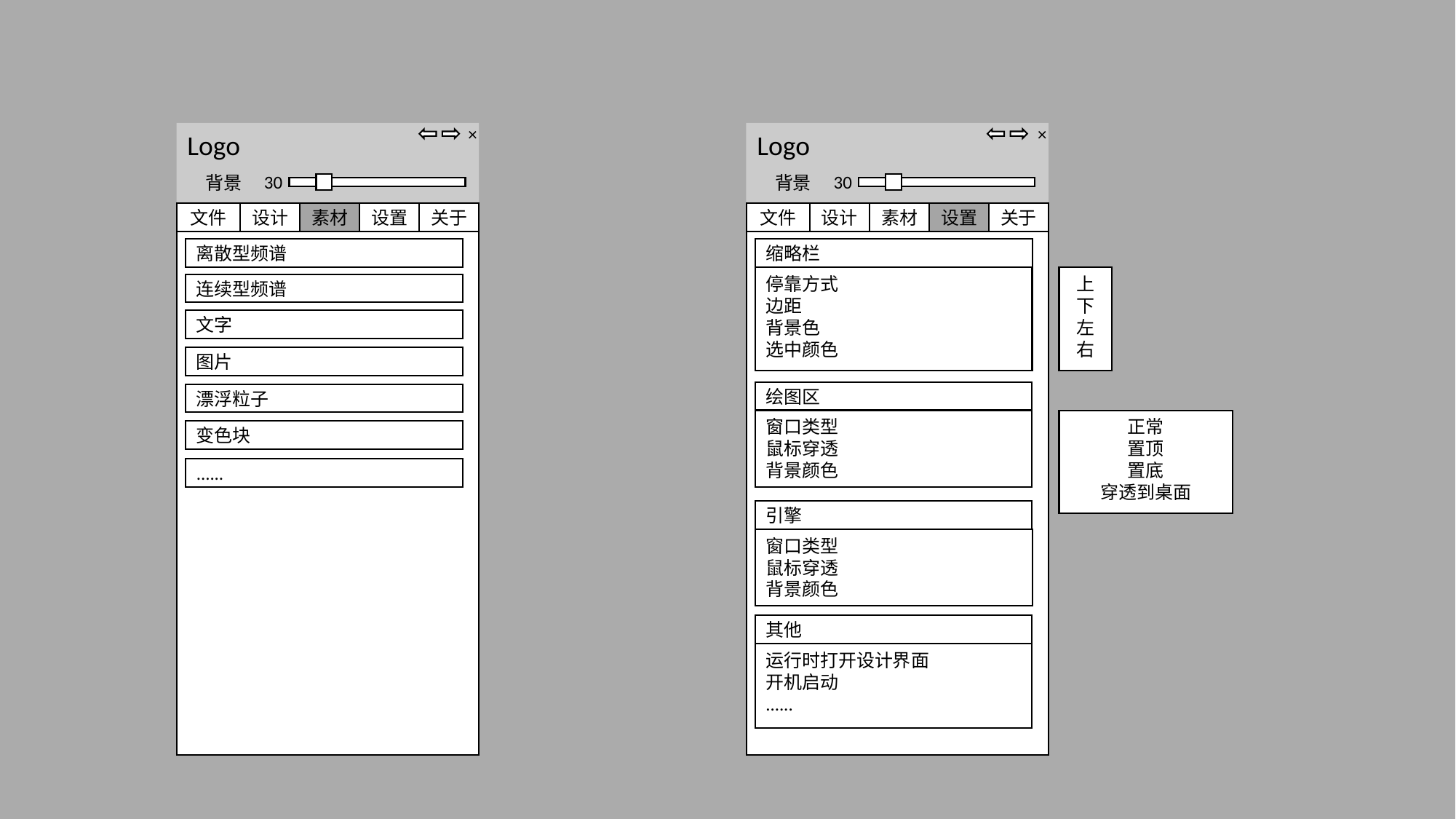

Logo
×

Logo
×

30
30
背景
背景

文件
设计
素材
设置
关于
文件
设计
素材
设置
关于

离散型频谱
缩略栏
停靠方式
边距
背景色
选中颜色
上
下
左
右
连续型频谱
文字
图片
绘图区
漂浮粒子
窗口类型
鼠标穿透
背景颜色
正常
置顶
置底
穿透到桌面
变色块
......
引擎
窗口类型
鼠标穿透
背景颜色
其他
运行时打开设计界面
开机启动
......